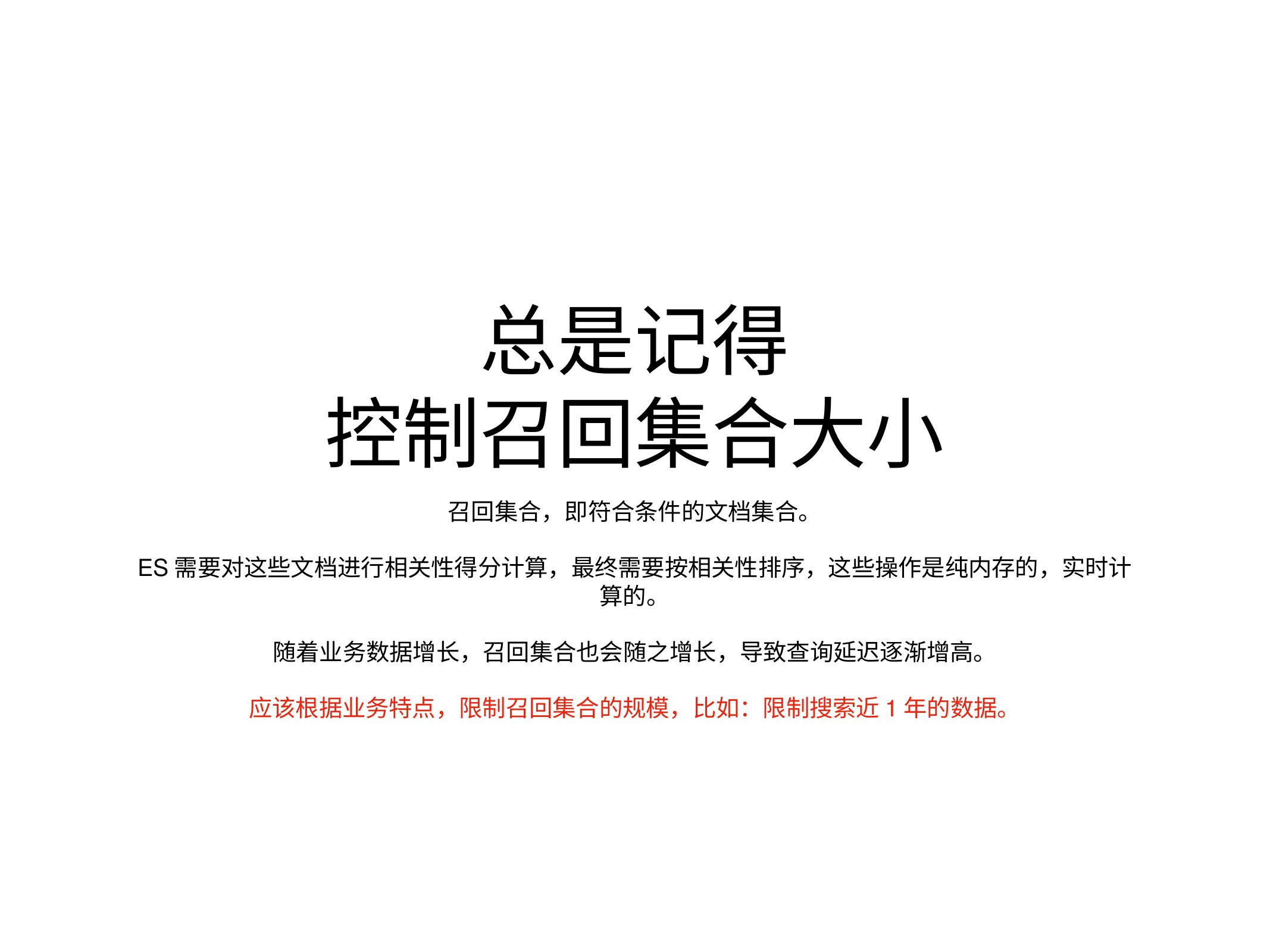

# 总是记得
控制召回集合大小
召回集合，即符合条件的文档集合。

ES需要对这些文档进行相关性得分计算，最终需要按相关性排序，这些操作是纯内存的，实时计算的。

随着业务数据增长，召回集合也会随之增长，导致查询延迟逐渐增高。

应该根据业务特点，限制召回集合的规模，比如：限制搜索近1年的数据。